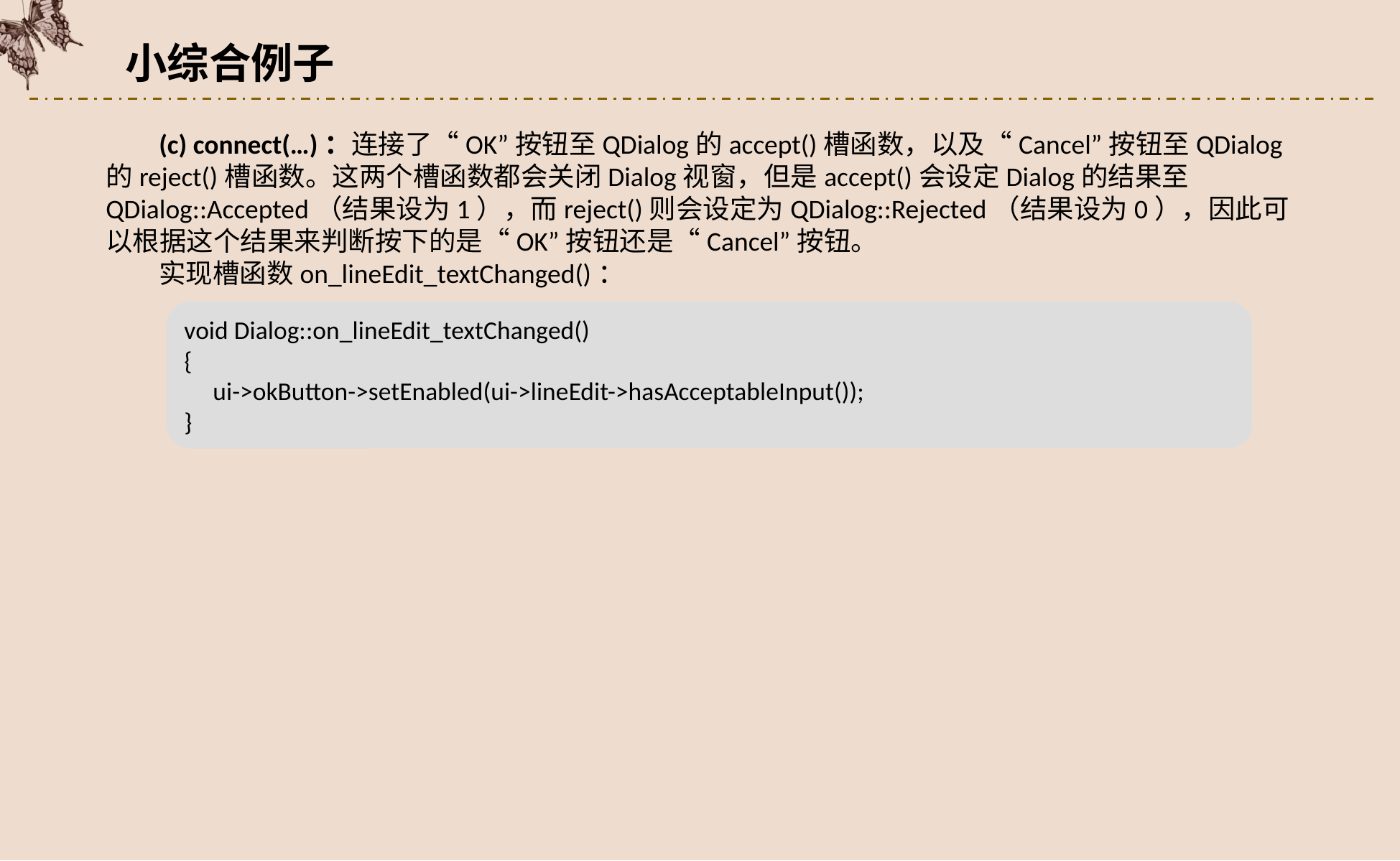

小综合例子
(c) connect(…)：连接了“OK”按钮至QDialog的accept()槽函数，以及“Cancel”按钮至QDialog的reject()槽函数。这两个槽函数都会关闭Dialog视窗，但是accept()会设定Dialog的结果至QDialog::Accepted（结果设为1），而reject()则会设定为QDialog::Rejected（结果设为0），因此可以根据这个结果来判断按下的是“OK”按钮还是“Cancel”按钮。
实现槽函数on_lineEdit_textChanged()：
void Dialog::on_lineEdit_textChanged()
{
     ui->okButton->setEnabled(ui->lineEdit->hasAcceptableInput());
}